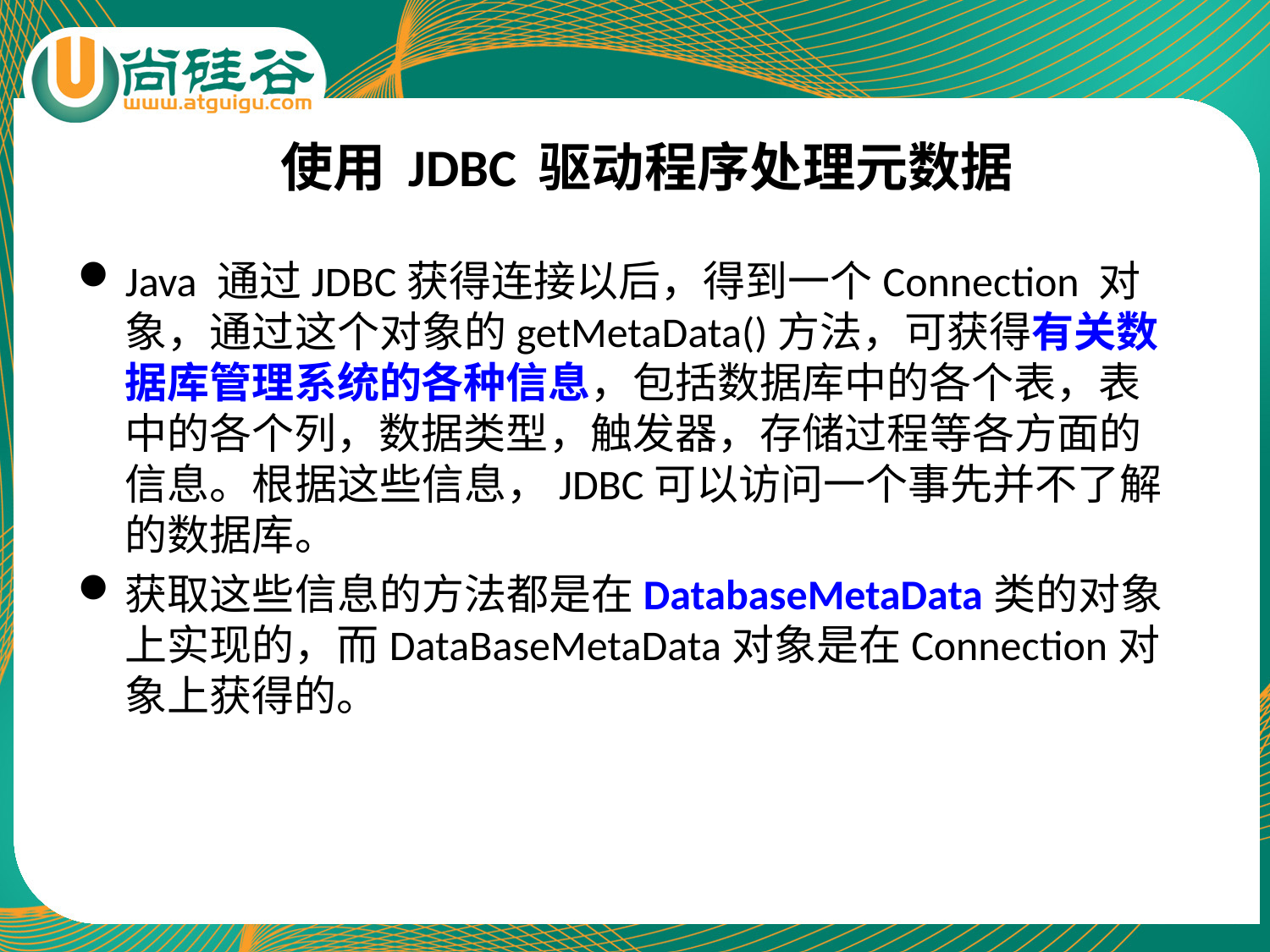

# 使用 JDBC 驱动程序处理元数据
Java 通过JDBC获得连接以后，得到一个Connection 对象，通过这个对象的getMetaData()方法，可获得有关数据库管理系统的各种信息，包括数据库中的各个表，表中的各个列，数据类型，触发器，存储过程等各方面的信息。根据这些信息，JDBC可以访问一个事先并不了解的数据库。
获取这些信息的方法都是在DatabaseMetaData类的对象上实现的，而DataBaseMetaData对象是在Connection对象上获得的。